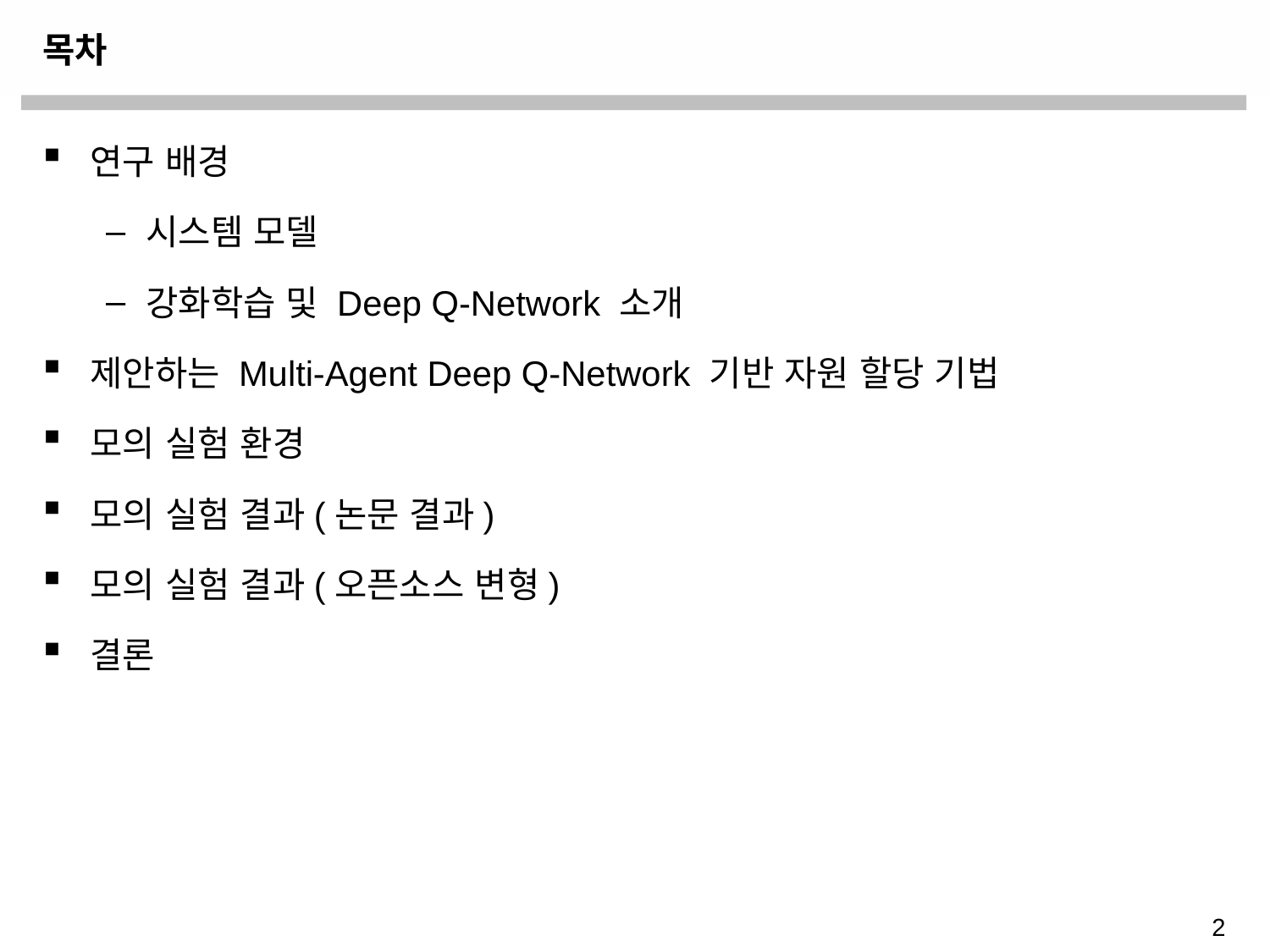

# 목차
연구 배경
시스템 모델
강화학습 및 Deep Q-Network 소개
제안하는 Multi-Agent Deep Q-Network 기반 자원 할당 기법
모의 실험 환경
모의 실험 결과(논문 결과)
모의 실험 결과(오픈소스 변형)
결론
2